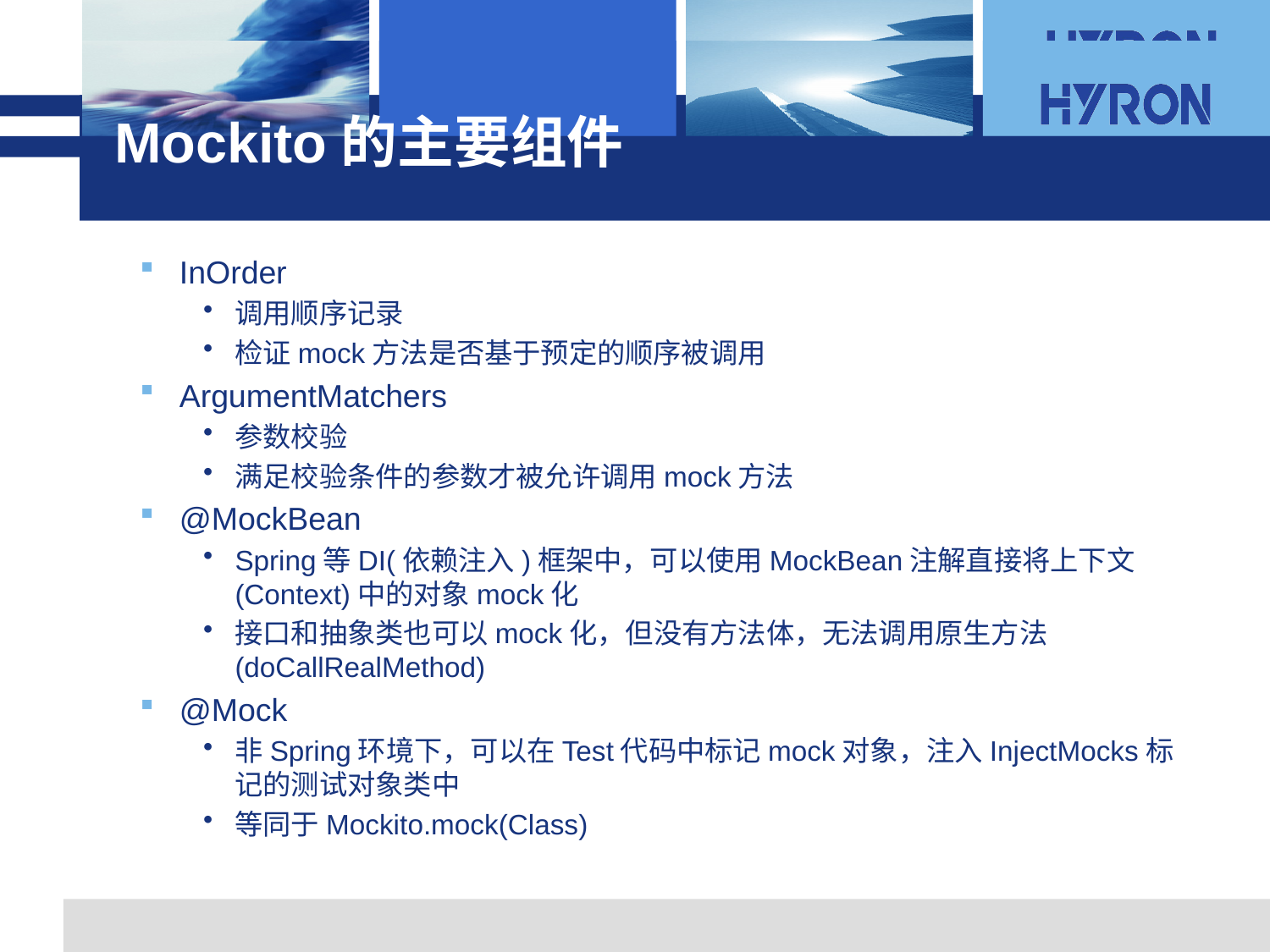

# Mockito的主要组件

InOrder
调用顺序记录
检证mock方法是否基于预定的顺序被调用
ArgumentMatchers
参数校验
满足校验条件的参数才被允许调用mock方法
@MockBean
Spring等DI(依赖注入)框架中，可以使用MockBean注解直接将上下文(Context)中的对象mock化
接口和抽象类也可以mock化，但没有方法体，无法调用原生方法(doCallRealMethod)
@Mock
非Spring环境下，可以在Test代码中标记mock对象，注入InjectMocks标记的测试对象类中
等同于Mockito.mock(Class)